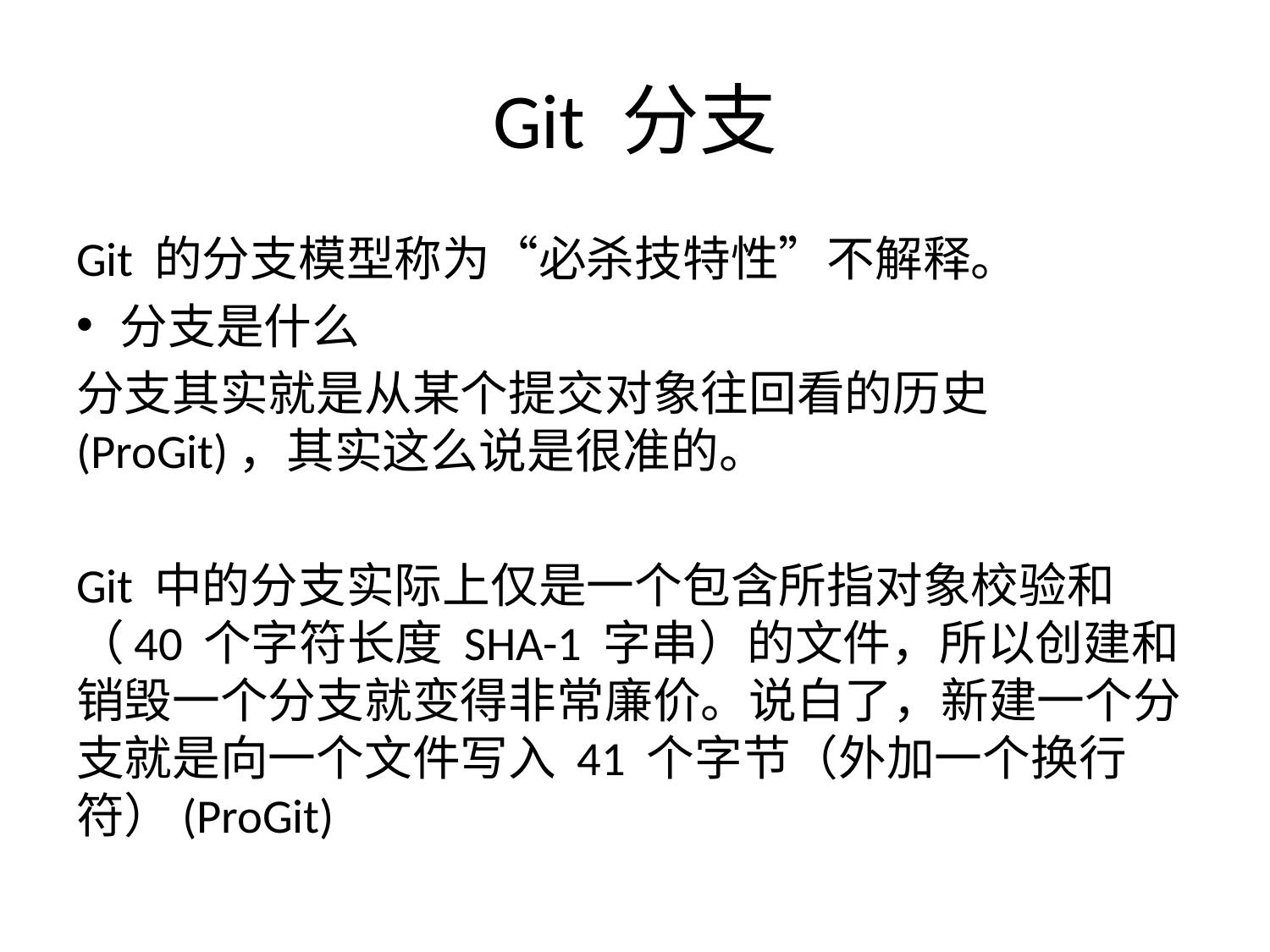

# Git 分支
Git 的分支模型称为“必杀技特性”不解释。
分支是什么
分支其实就是从某个提交对象往回看的历史(ProGit)，其实这么说是很准的。

Git 中的分支实际上仅是一个包含所指对象校验和（40 个字符长度 SHA-1 字串）的文件，所以创建和销毁一个分支就变得非常廉价。说白了，新建一个分支就是向一个文件写入 41 个字节（外加一个换行符）(ProGit)